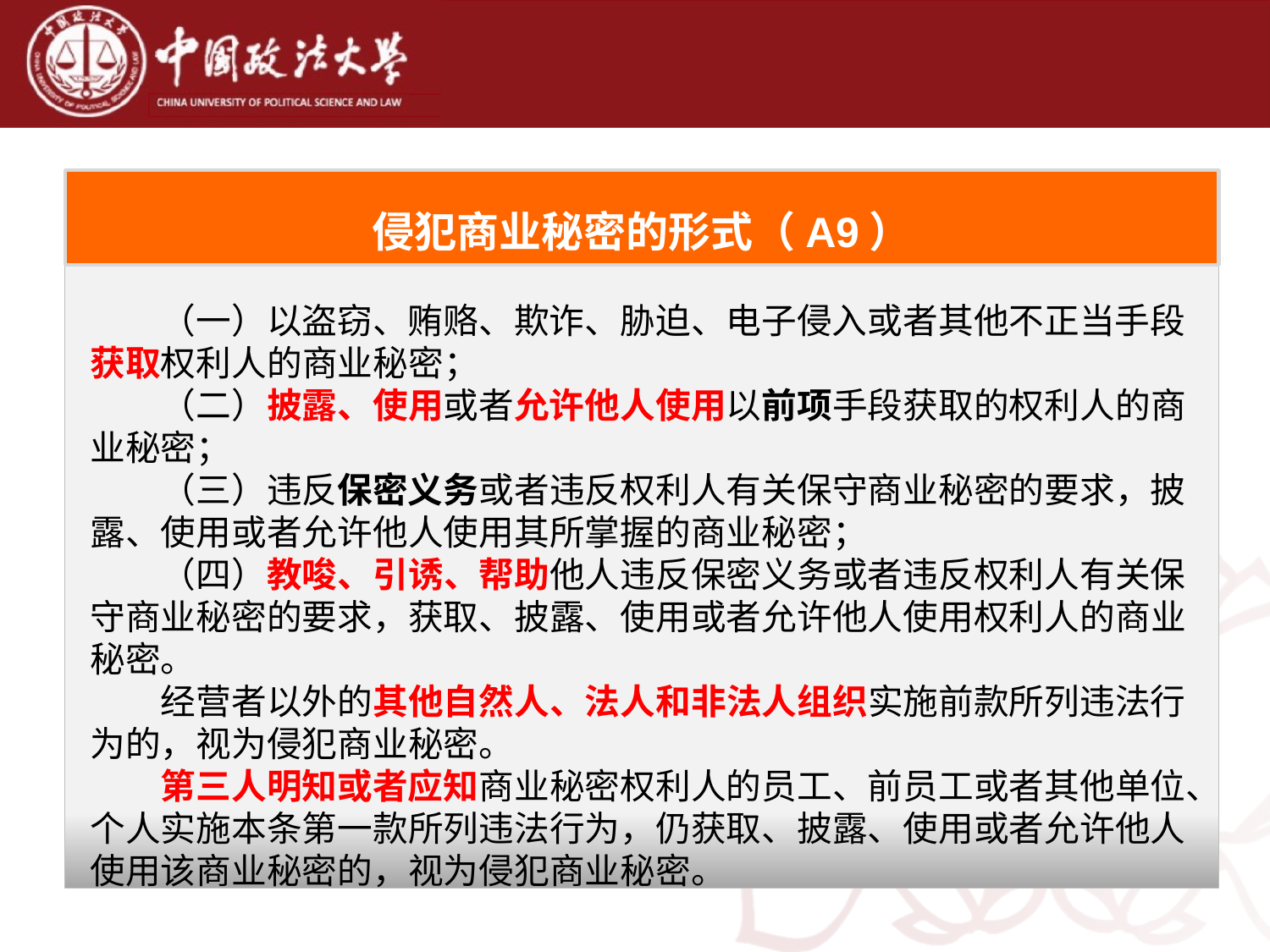

侵犯商业秘密的形式（A9）

（一）以盗窃、贿赂、欺诈、胁迫、电子侵入或者其他不正当手段获取权利人的商业秘密；
（二）披露、使用或者允许他人使用以前项手段获取的权利人的商业秘密；
（三）违反保密义务或者违反权利人有关保守商业秘密的要求，披露、使用或者允许他人使用其所掌握的商业秘密；
（四）教唆、引诱、帮助他人违反保密义务或者违反权利人有关保守商业秘密的要求，获取、披露、使用或者允许他人使用权利人的商业秘密。
经营者以外的其他自然人、法人和非法人组织实施前款所列违法行为的，视为侵犯商业秘密。
第三人明知或者应知商业秘密权利人的员工、前员工或者其他单位、个人实施本条第一款所列违法行为，仍获取、披露、使用或者允许他人使用该商业秘密的，视为侵犯商业秘密。